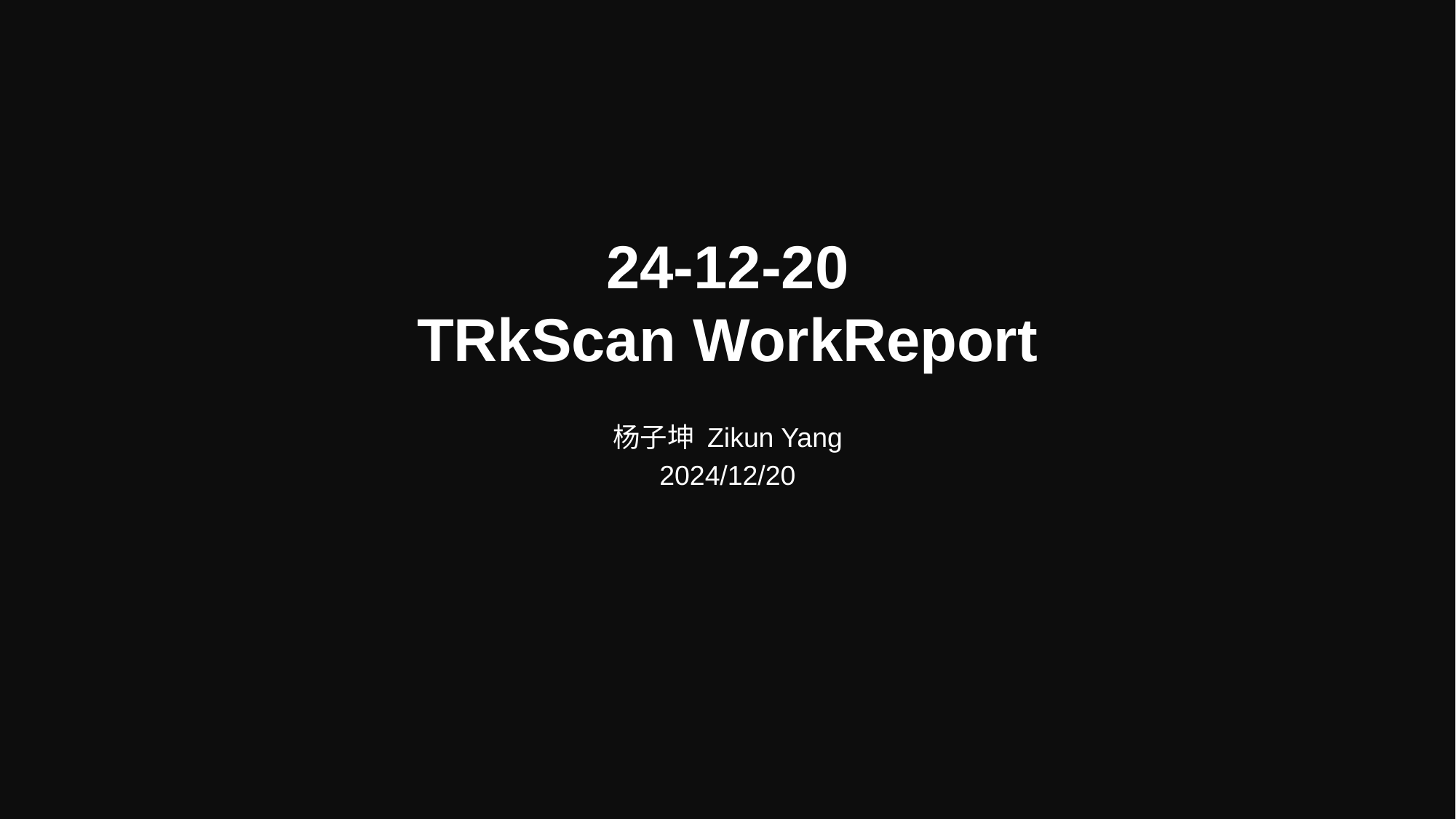

24-12-20
TRkScan WorkReport
杨子坤 Zikun Yang
2024/12/20